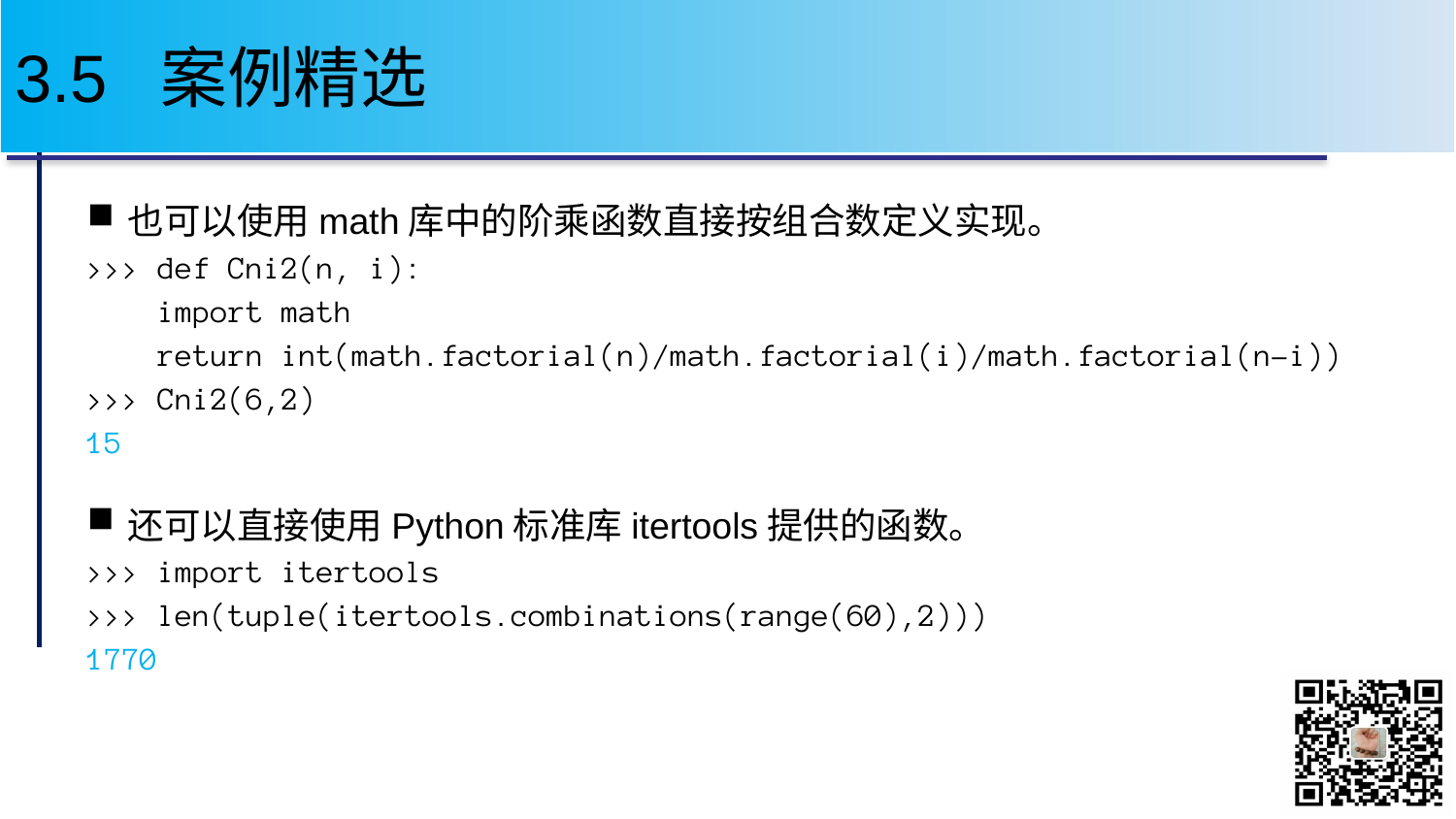

# 3.5  案例精选
也可以使用math库中的阶乘函数直接按组合数定义实现。
>>> def Cni2(n, i):
    import math
    return int(math.factorial(n)/math.factorial(i)/math.factorial(n-i))
>>> Cni2(6,2)
15

还可以直接使用Python标准库itertools提供的函数。
>>> import itertools
>>> len(tuple(itertools.combinations(range(60),2)))
1770